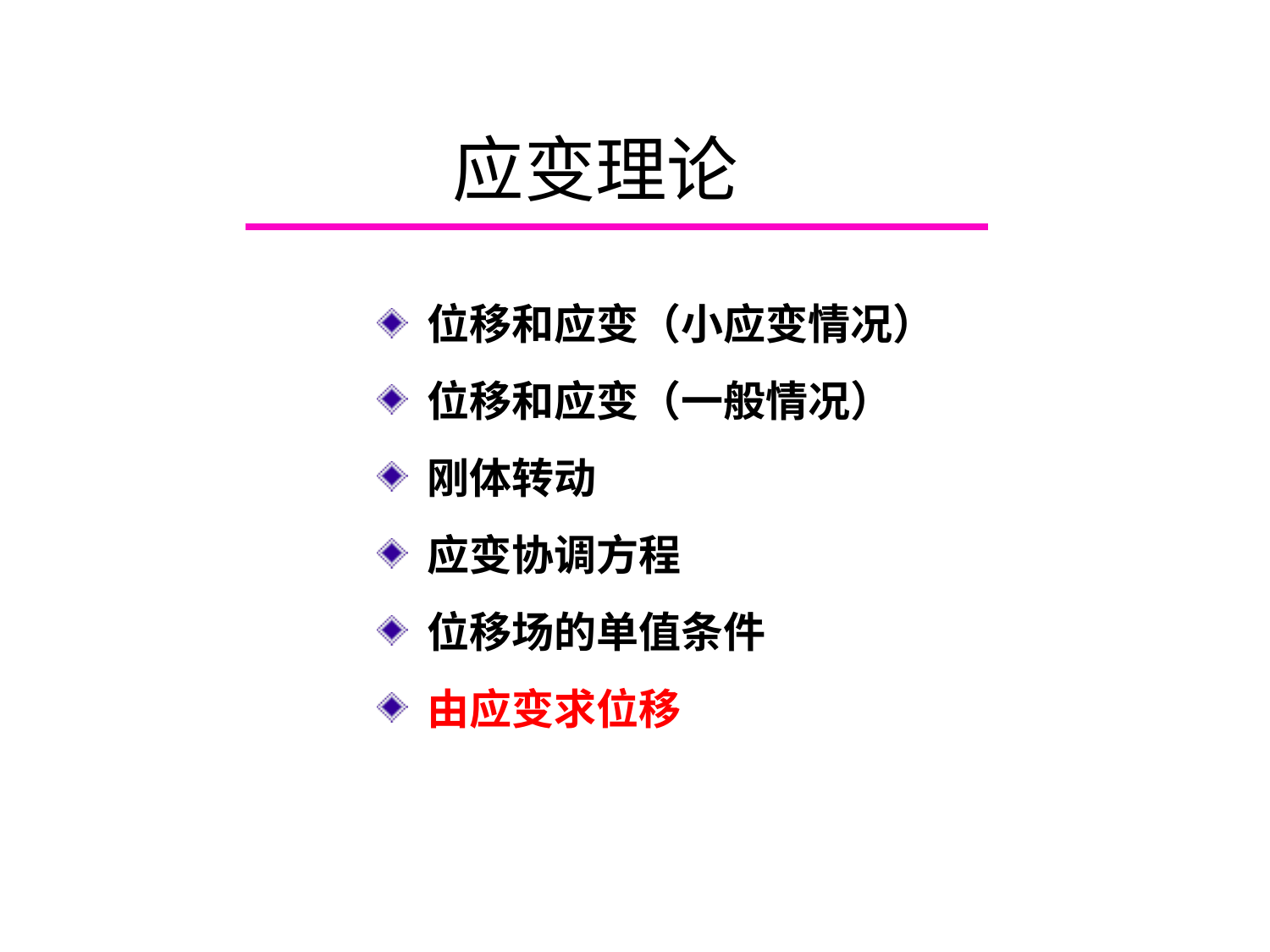

应变理论
 位移和应变（小应变情况）
 位移和应变（一般情况）
 刚体转动
 应变协调方程
 位移场的单值条件
 由应变求位移

Chapter  4